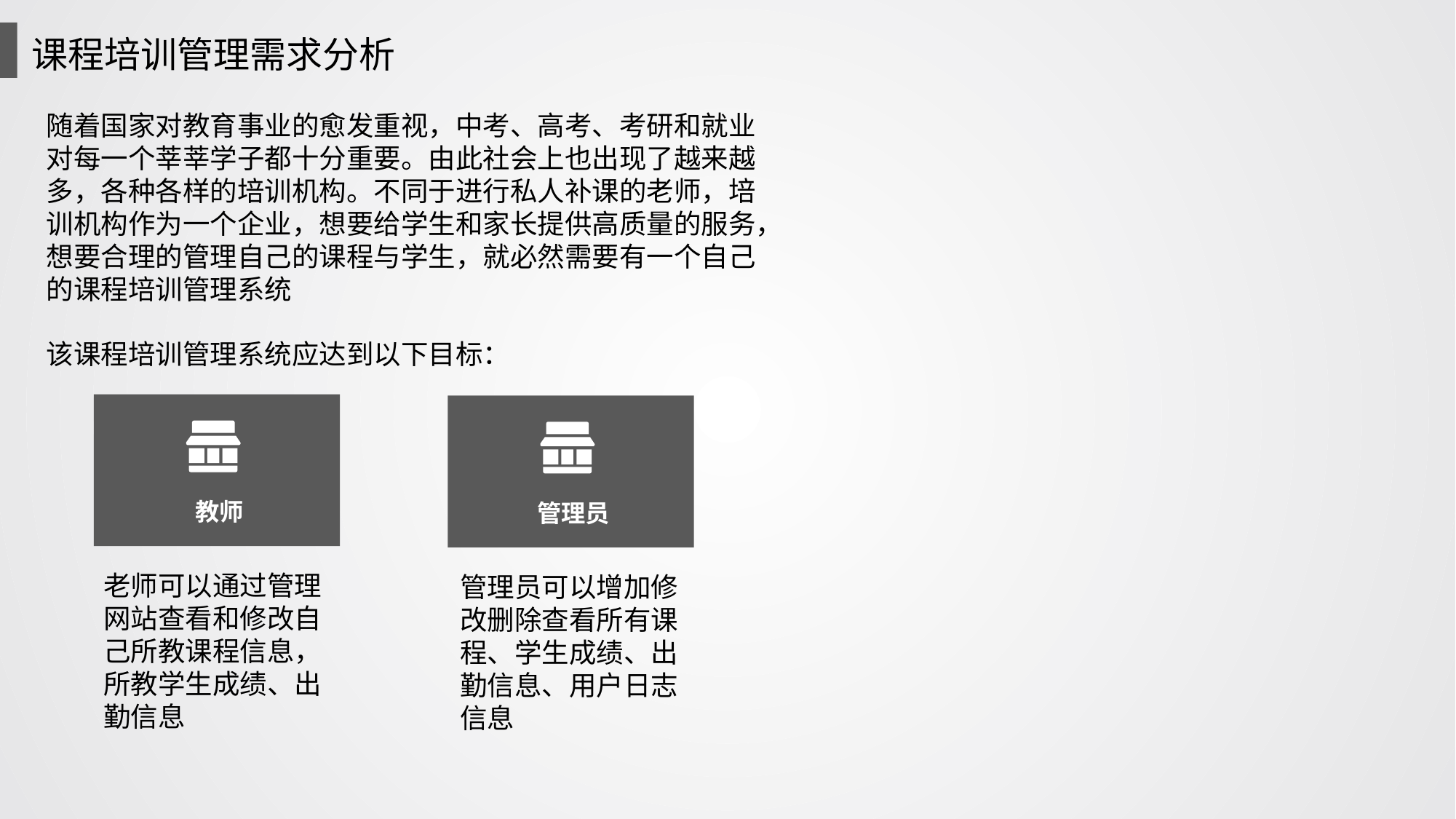

课程培训管理需求分析
随着国家对教育事业的愈发重视，中考、高考、考研和就业对每一个莘莘学子都十分重要。由此社会上也出现了越来越多，各种各样的培训机构。不同于进行私人补课的老师，培训机构作为一个企业，想要给学生和家长提供高质量的服务，想要合理的管理自己的课程与学生，就必然需要有一个自己的课程培训管理系统
该课程培训管理系统应达到以下目标：

教师

管理员

老师可以通过管理网站查看和修改自己所教课程信息，所教学生成绩、出勤信息
管理员可以增加修改删除查看所有课程、学生成绩、出勤信息、用户日志信息